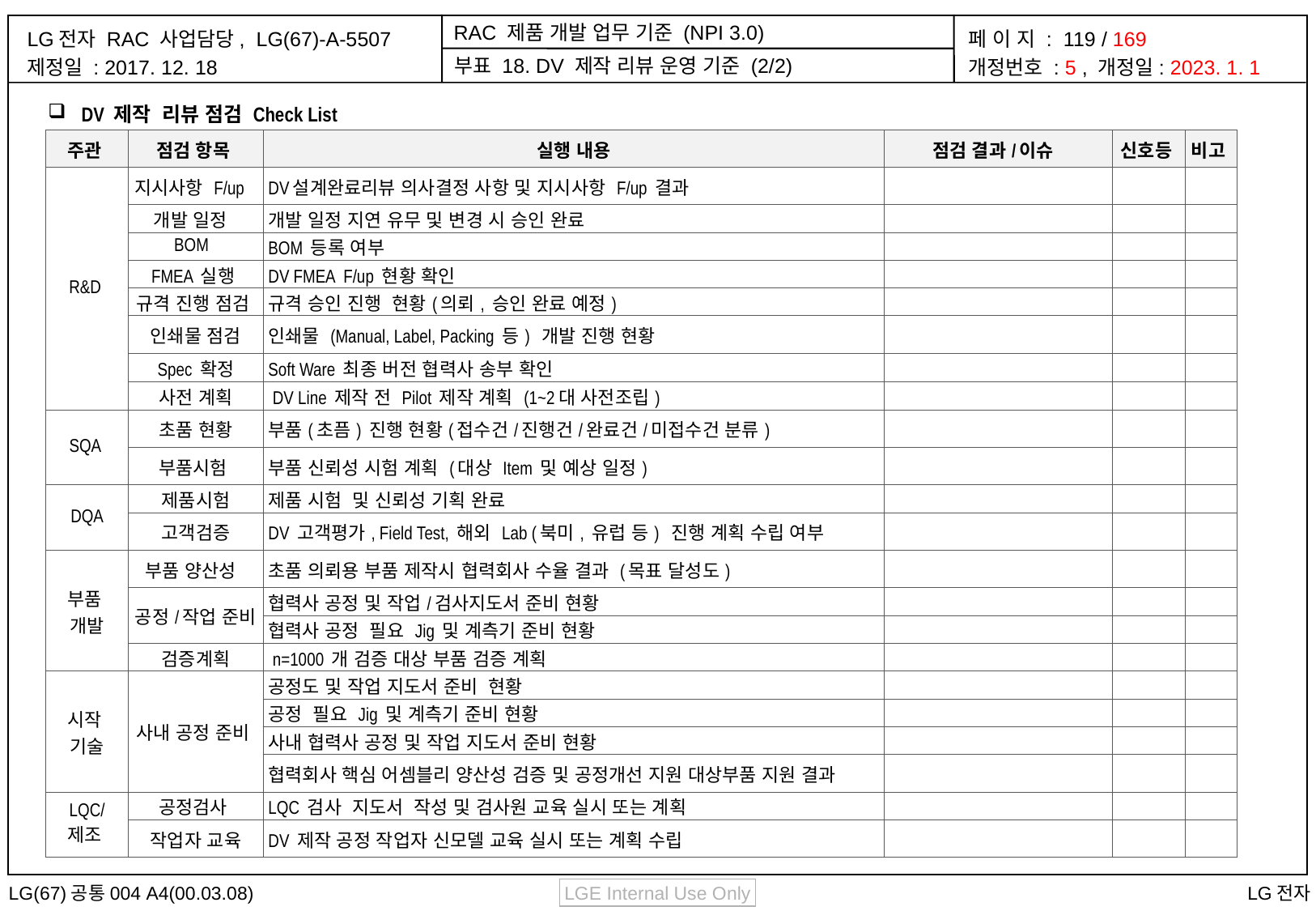

부표 18. DV 제작 리뷰 운영 기준 (2/2)
 DV 제작  리뷰 점검 Check List
| 주관 | 점검 항목 | 실행 내용 | 점검 결과/이슈 | 신호등 | 비고 |
| --- | --- | --- | --- | --- | --- |
| R&D | 지시사항 F/up | DV설계완료리뷰 의사결정 사항 및 지시사항 F/up 결과 |  |  |  |
|  | 개발 일정 | 개발 일정 지연 유무 및 변경 시 승인 완료 |  |  |  |
|  | BOM | BOM 등록 여부 |  |  |  |
|  | FMEA 실행 | DV FMEA F/up 현황 확인 |  |  |  |
|  | 규격 진행 점검 | 규격 승인 진행 현황(의뢰, 승인 완료 예정) |  |  |  |
|  | 인쇄물 점검 | 인쇄물 (Manual, Label, Packing 등) 개발 진행 현황 |  |  |  |
|  | Spec 확정 | Soft Ware 최종 버전 협력사 송부 확인 |  |  |  |
|  | 사전 계획 | DV Line 제작 전 Pilot 제작 계획 (1~2대 사전조립) |  |  |  |
| SQA | 초품 현황 | 부품(초픔) 진행 현황(접수건/진행건/완료건/미접수건 분류) |  |  |  |
|  | 부품시험 | 부품 신뢰성 시험 계획 (대상 Item 및 예상 일정) |  |  |  |
| DQA | 제품시험 | 제품 시험 및 신뢰성 기획 완료 |  |  |  |
|  | 고객검증 | DV 고객평가, Field Test, 해외 Lab (북미, 유럽 등) 진행 계획 수립 여부 |  |  |  |
| 부품 개발 | 부품 양산성 | 초품 의뢰용 부품 제작시 협력회사 수율 결과 (목표 달성도) |  |  |  |
|  | 공정/작업 준비 | 협력사 공정 및 작업/검사지도서 준비 현황 |  |  |  |
|  |  | 협력사 공정 필요 Jig 및 계측기 준비 현황 |  |  |  |
|  | 검증계획 | n=1000 개 검증 대상 부품 검증 계획 |  |  |  |
| 시작 기술 | 사내 공정 준비 | 공정도 및 작업 지도서 준비 현황 |  |  |  |
|  |  | 공정 필요 Jig 및 계측기 준비 현황 |  |  |  |
|  |  | 사내 협력사 공정 및 작업 지도서 준비 현황 |  |  |  |
|  |  | 협력회사 핵심 어셈블리 양산성 검증 및 공정개선 지원 대상부품 지원 결과 |  |  |  |
| LQC/ 제조 | 공정검사 | LQC 검사 지도서 작성 및 검사원 교육 실시 또는 계획 |  |  |  |
|  | 작업자 교육 | DV 제작 공정 작업자 신모델 교육 실시 또는 계획 수립 |  |  |  |